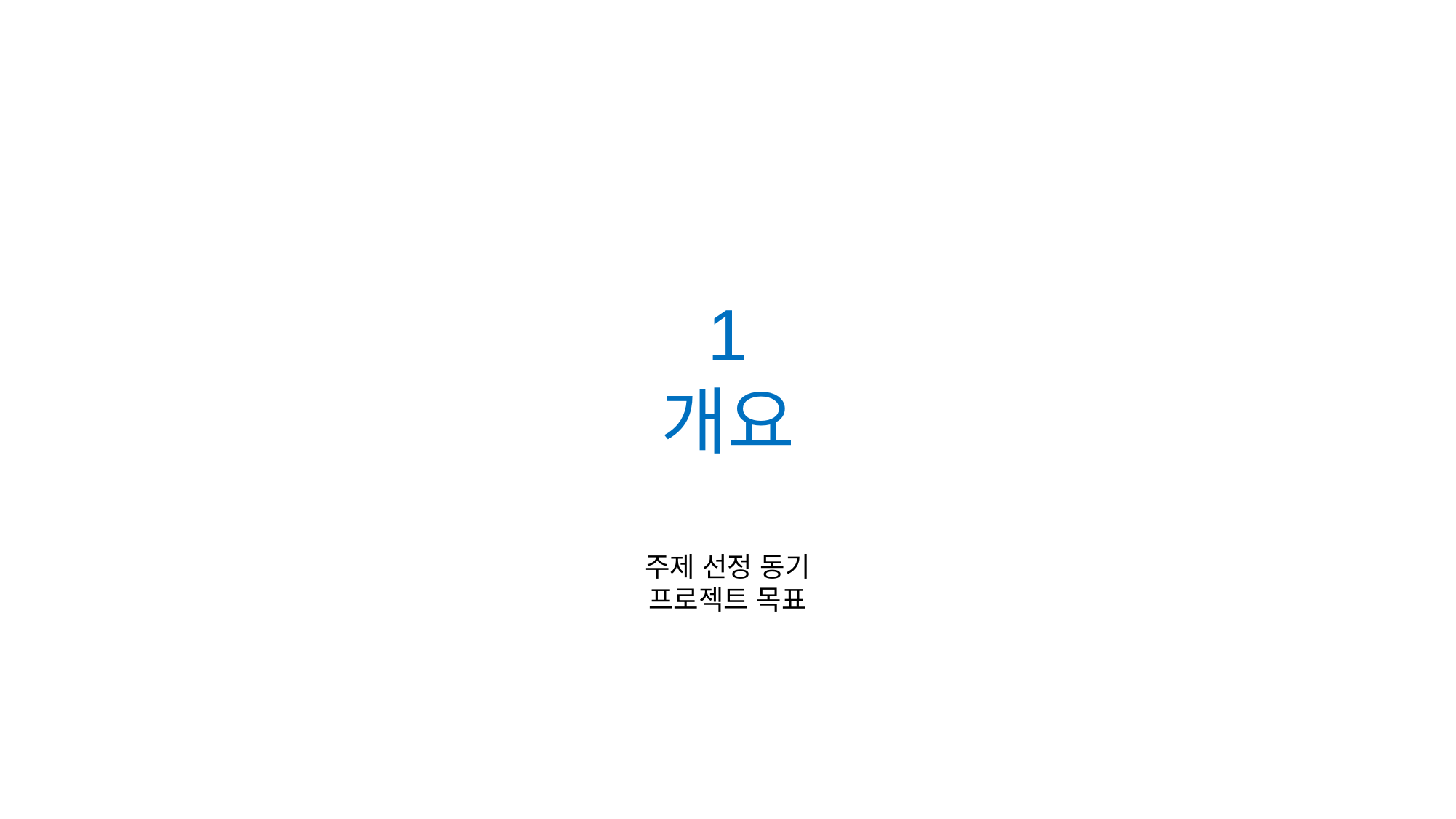

1
개요

주제 선정 동기
프로젝트 목표